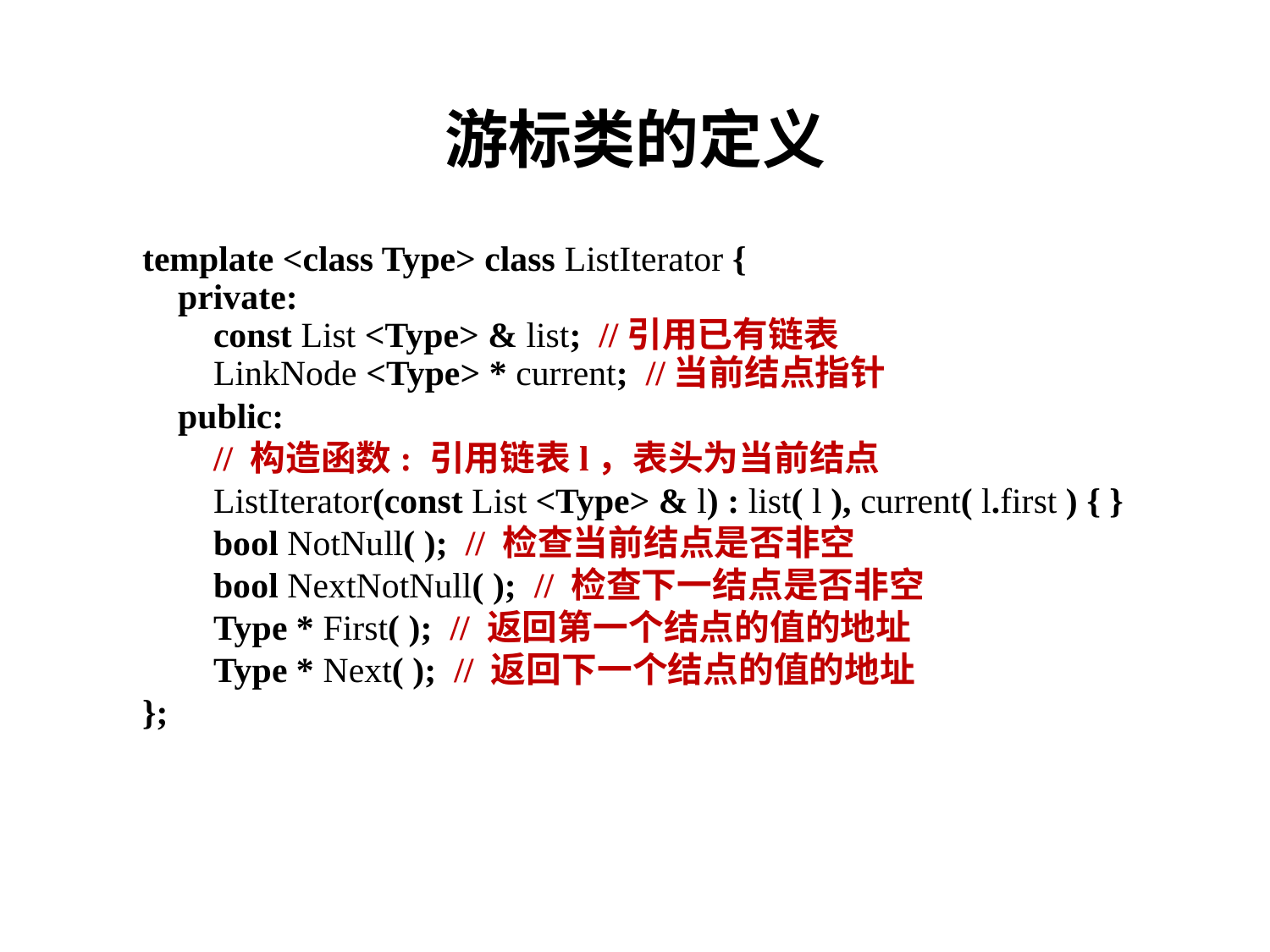

# 游标类的定义
template <class Type> class ListIterator {
    private:
        const List <Type> & list;  //引用已有链表
        LinkNode <Type> * current;  //当前结点指针
    public:
        // 构造函数: 引用链表l，表头为当前结点
        ListIterator(const List <Type> & l) : list( l ), current( l.first ) { }
        bool NotNull( );  // 检查当前结点是否非空
        bool NextNotNull( );  // 检查下一结点是否非空
        Type * First( );  // 返回第一个结点的值的地址
        Type * Next( );  // 返回下一个结点的值的地址
};